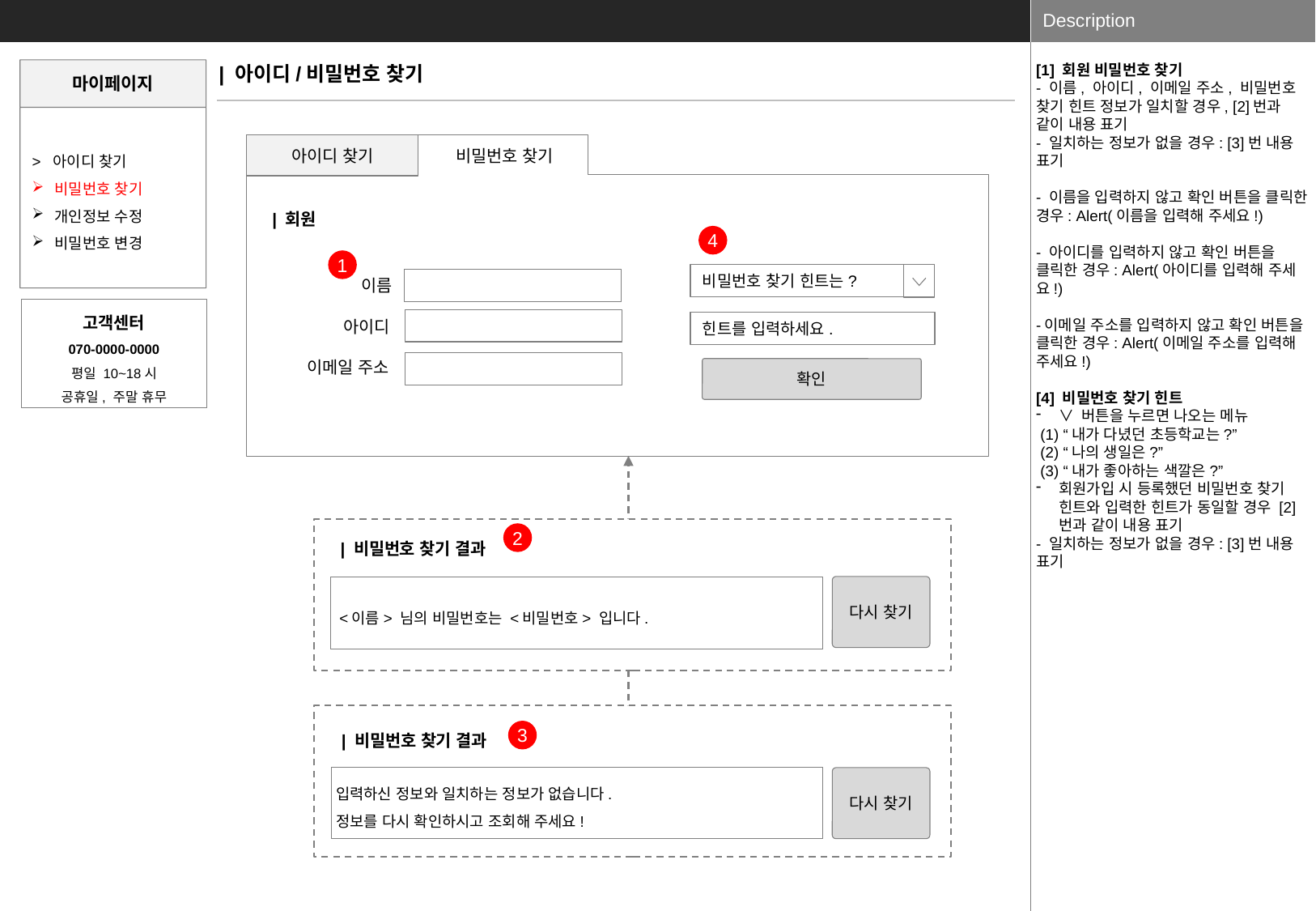

[1] 회원 비밀번호 찾기
- 이름, 아이디, 이메일 주소, 비밀번호 찾기 힌트 정보가 일치할 경우, [2]번과 같이 내용 표기
- 일치하는 정보가 없을 경우: [3]번 내용 표기

- 이름을 입력하지 않고 확인 버튼을 클릭한 경우: Alert(이름을 입력해 주세요!)

- 아이디를 입력하지 않고 확인 버튼을 클릭한 경우: Alert(아이디를 입력해 주세요!)

-이메일 주소를 입력하지 않고 확인 버튼을 클릭한 경우: Alert(이메일 주소를 입력해 주세요!)

[4] 비밀번호 찾기 힌트
∨ 버튼을 누르면 나오는 메뉴
 (1) “내가 다녔던 초등학교는?”
 (2) “나의 생일은?”
 (3) “내가 좋아하는 색깔은?”
회원가입 시 등록했던 비밀번호 찾기 힌트와 입력한 힌트가 동일할 경우 [2] 번과 같이 내용 표기
- 일치하는 정보가 없을 경우: [3]번 내용 표기

 | 아이디/비밀번호 찾기
마이페이지
>  아이디 찾기
비밀번호 찾기
개인정보 수정
비밀번호 변경
아이디 찾기

아이디 찾기
비밀번호 찾기
| 회원
4
1
비밀번호 찾기 힌트는?

이름

고객센터
070-0000-0000
평일 10~18시
공휴일, 주말 휴무

아이디
힌트를 입력하세요.
이메일 주소

확인

2
| 비밀번호 찾기 결과
다시 찾기
 <이름> 님의 비밀번호는 <비밀번호> 입니다.

3
| 비밀번호 찾기 결과
입력하신 정보와 일치하는 정보가 없습니다.
정보를 다시 확인하시고 조회해 주세요!
다시 찾기